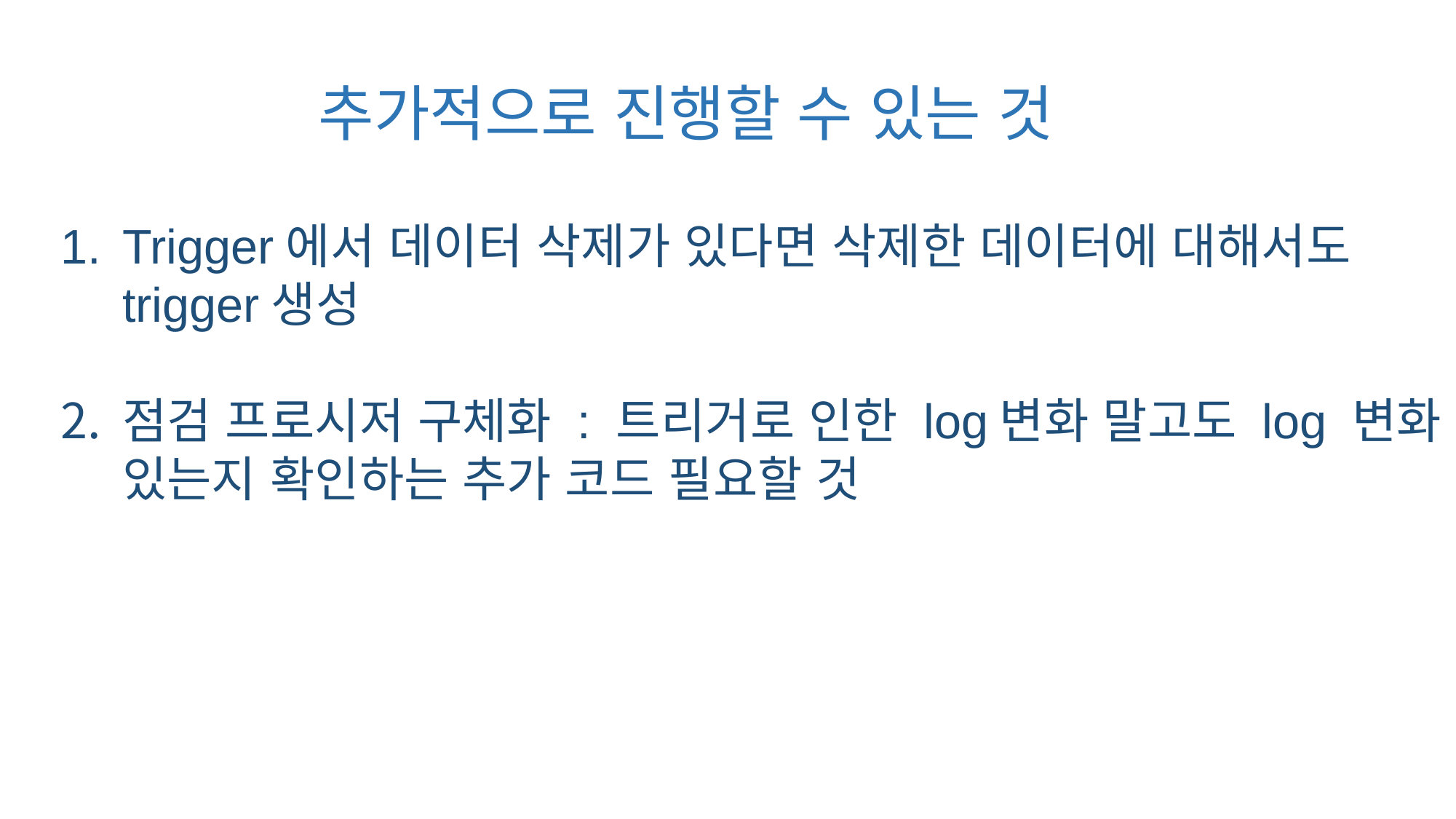

추가적으로 진행할 수 있는 것
Trigger에서 데이터 삭제가 있다면 삭제한 데이터에 대해서도 trigger생성

점검 프로시저 구체화 : 트리거로 인한 log변화 말고도 log 변화 있는지 확인하는 추가 코드 필요할 것